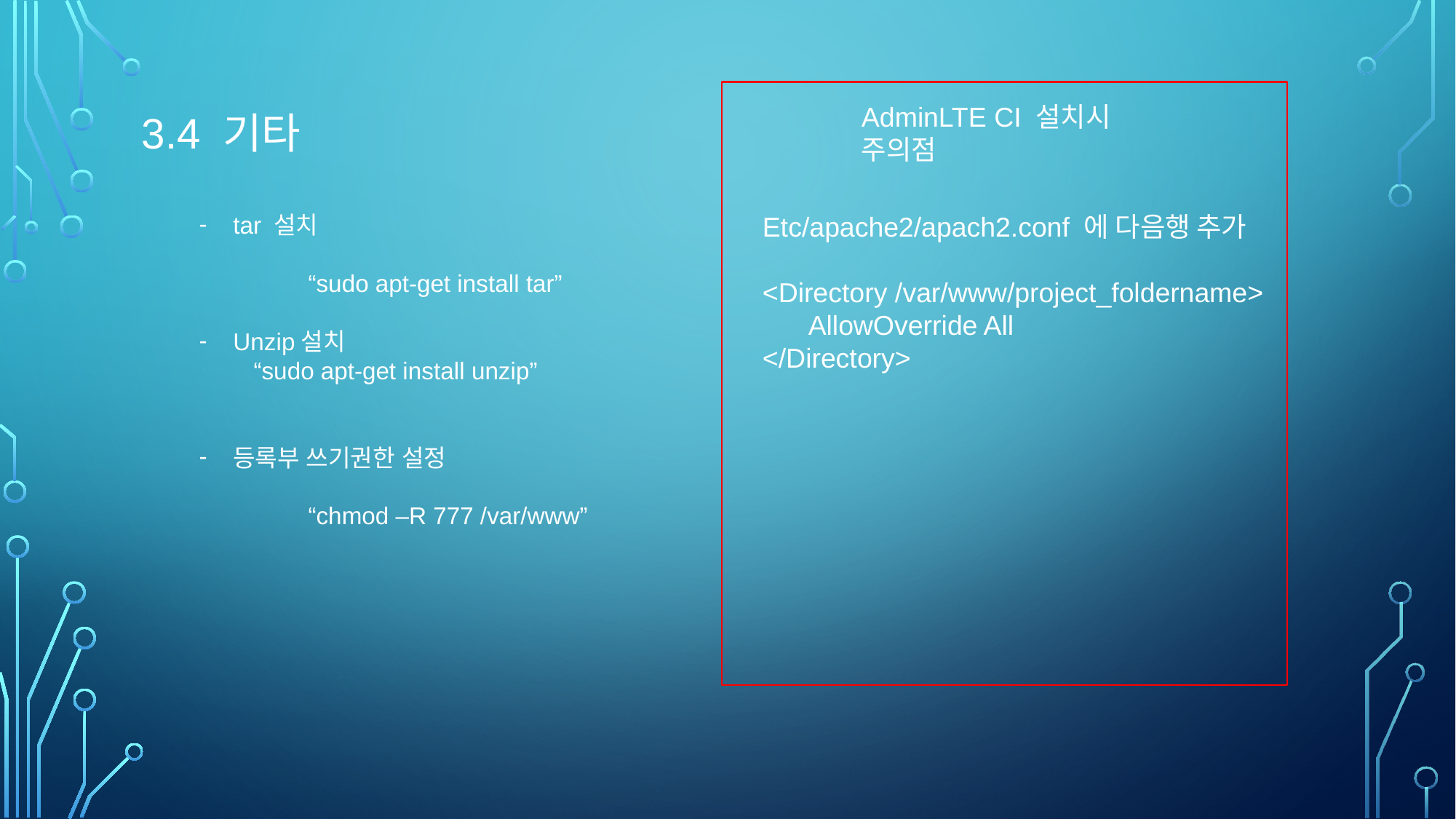

# 3.4 기타

AdminLTE CI 설치시 주의점
tar 설치

	“sudo apt-get install tar”

Unzip설치
“sudo apt-get install unzip”

등록부 쓰기권한 설정

	“chmod –R 777 /var/www”

Etc/apache2/apach2.conf 에 다음행 추가

<Directory /var/www/project_foldername>
      AllowOverride All
</Directory>